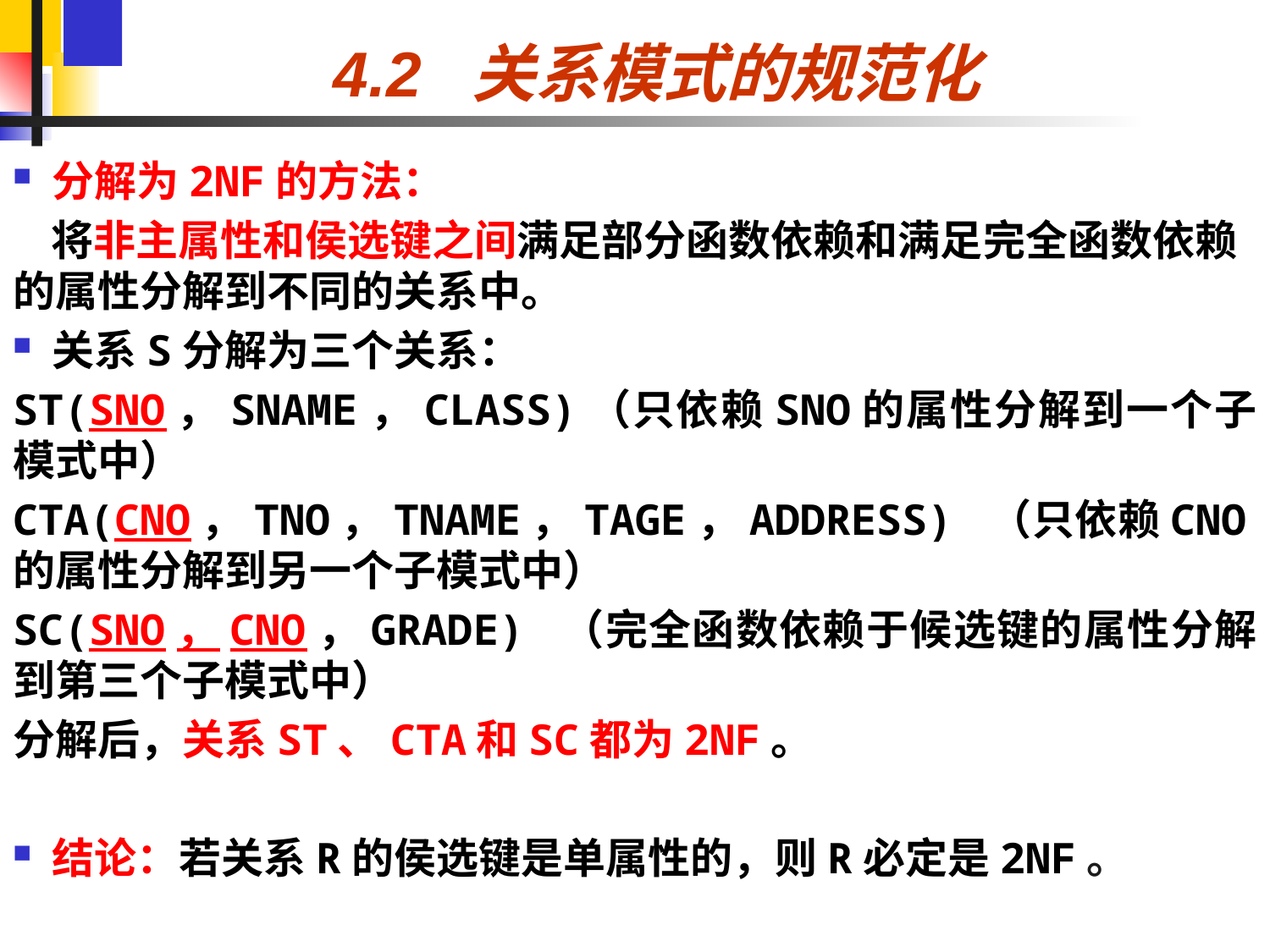

# 4.2  关系模式的规范化
 分解为2NF的方法：
   将非主属性和侯选键之间满足部分函数依赖和满足完全函数依赖的属性分解到不同的关系中。
 关系S分解为三个关系：
ST(SNO，SNAME，CLASS)（只依赖SNO的属性分解到一个子模式中）
CTA(CNO，TNO，TNAME，TAGE，ADDRESS) （只依赖CNO的属性分解到另一个子模式中）
SC(SNO，CNO，GRADE) （完全函数依赖于候选键的属性分解到第三个子模式中）
分解后，关系ST、CTA和SC都为2NF。

 结论：若关系R的侯选键是单属性的，则R必定是2NF。